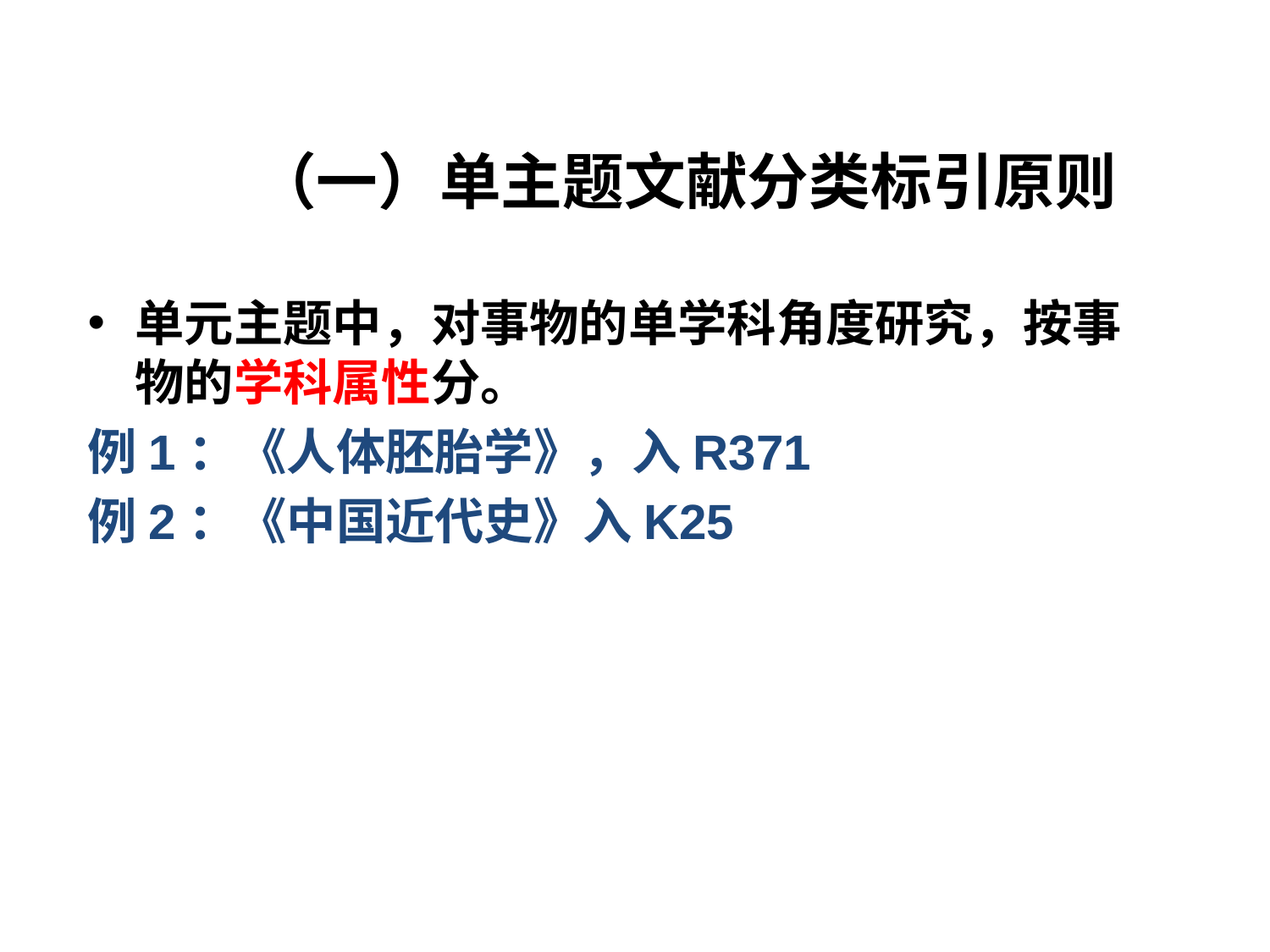

# （一）单主题文献分类标引原则
单元主题中，对事物的单学科角度研究，按事物的学科属性分。
例1：《人体胚胎学》，入R371
例2：《中国近代史》入K25